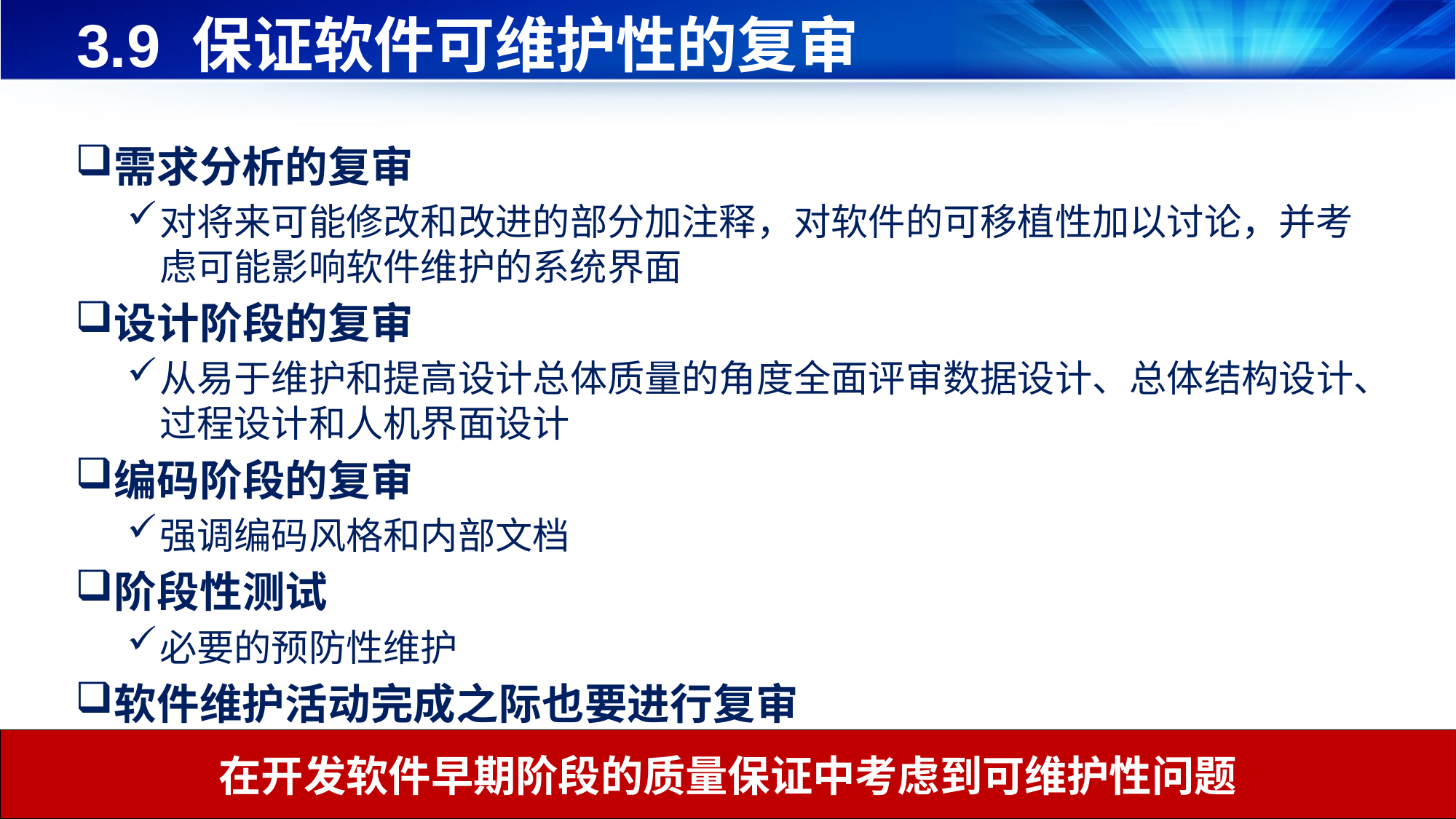

# 3.9 保证软件可维护性的复审
需求分析的复审
对将来可能修改和改进的部分加注释，对软件的可移植性加以讨论，并考虑可能影响软件维护的系统界面
设计阶段的复审
从易于维护和提高设计总体质量的角度全面评审数据设计、总体结构设计、过程设计和人机界面设计
编码阶段的复审
强调编码风格和内部文档
阶段性测试
必要的预防性维护
软件维护活动完成之际也要进行复审

在开发软件早期阶段的质量保证中考虑到可维护性问题